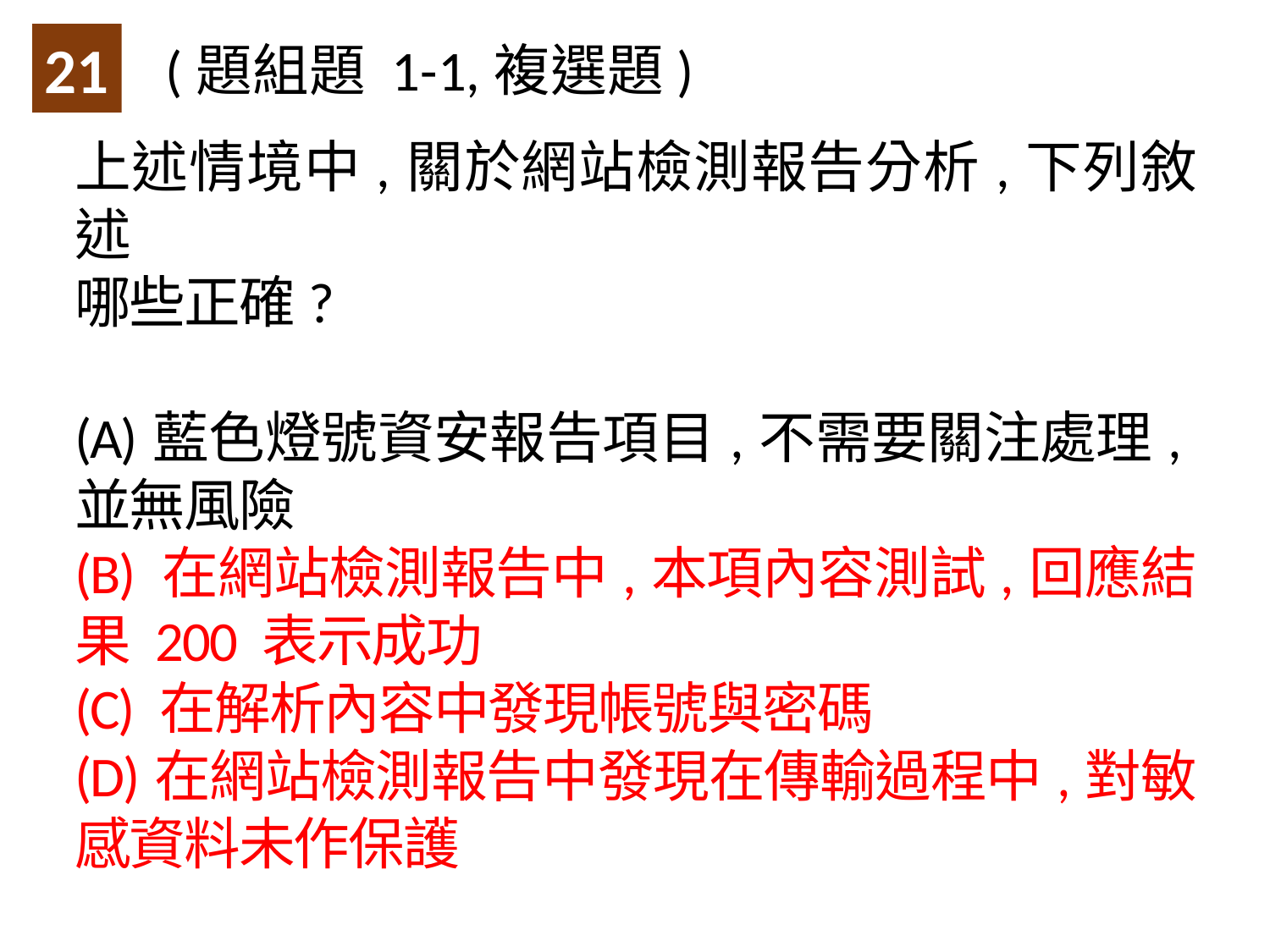

21
(題組題 1-1,複選題)
上述情境中,關於網站檢測報告分析,下列敘述
哪些正確?

(A)藍色燈號資安報告項目,不需要關注處理,並無風險
(B) 在網站檢測報告中,本項內容測試,回應結果 200 表示成功
(C) 在解析內容中發現帳號與密碼
(D)在網站檢測報告中發現在傳輸過程中,對敏感資料未作保護